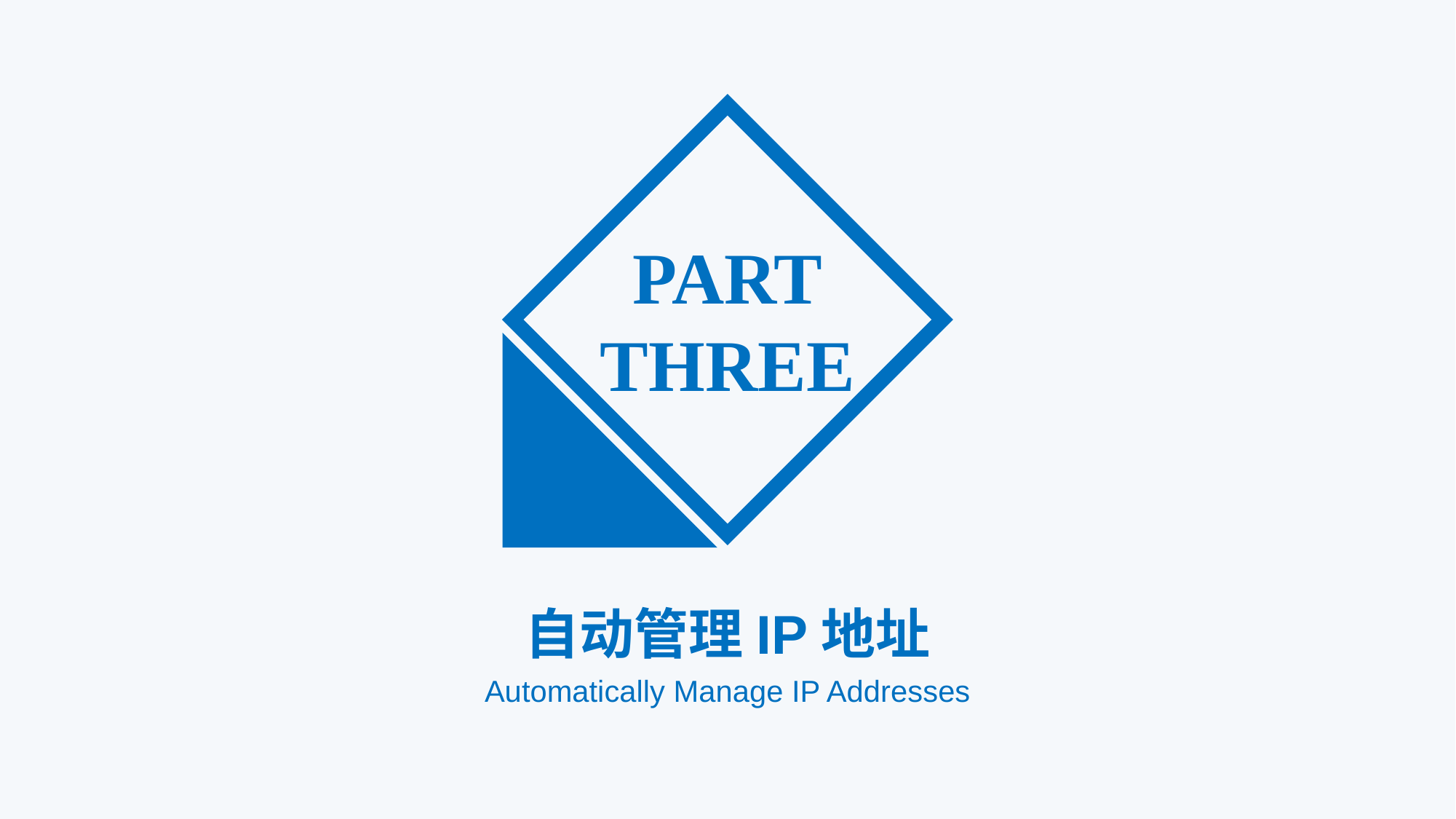

PART
THREE

自动管理IP地址
Automatically Manage IP Addresses